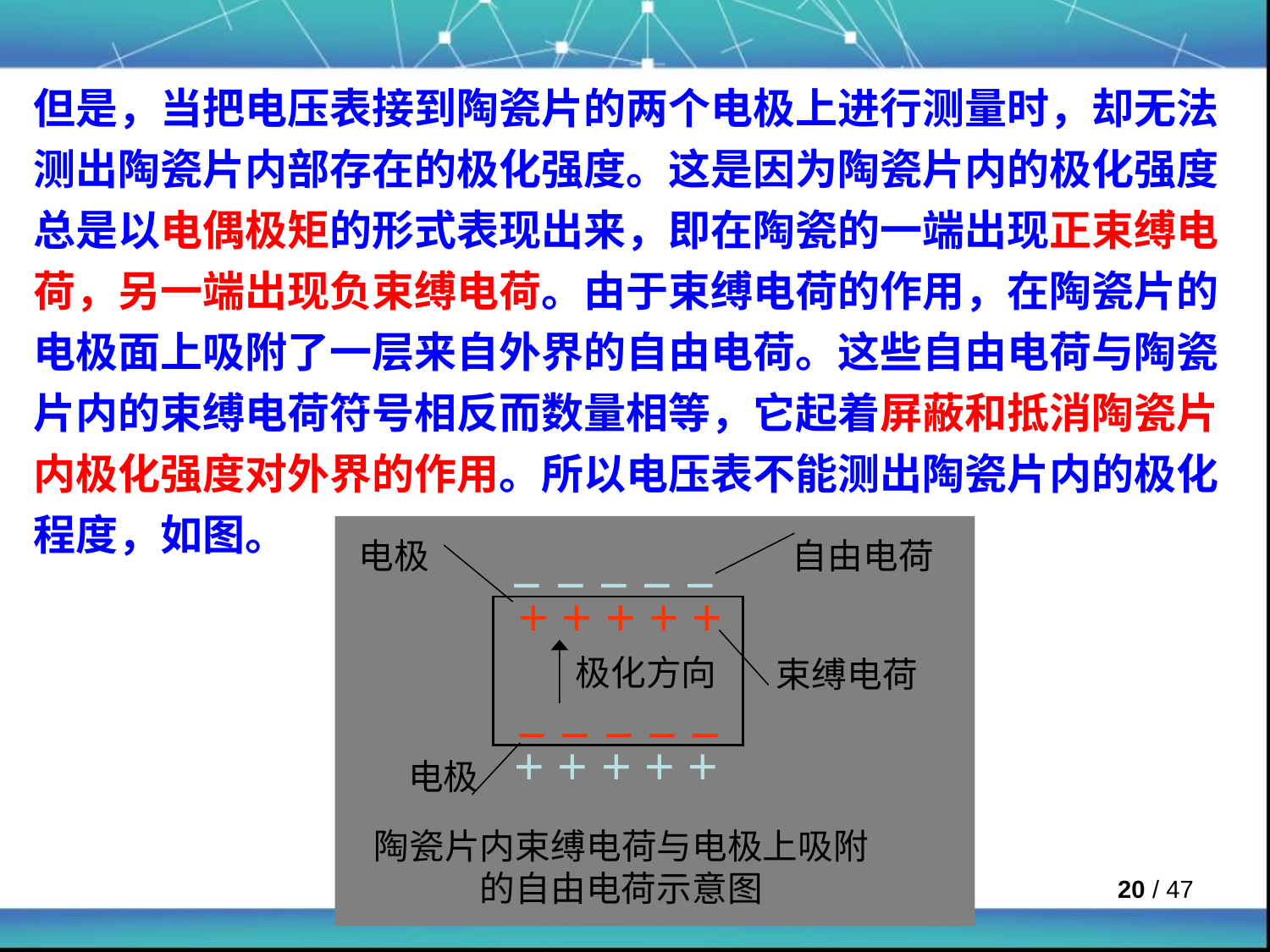

但是，当把电压表接到陶瓷片的两个电极上进行测量时，却无法测出陶瓷片内部存在的极化强度。这是因为陶瓷片内的极化强度总是以电偶极矩的形式表现出来，即在陶瓷的一端出现正束缚电荷，另一端出现负束缚电荷。由于束缚电荷的作用，在陶瓷片的电极面上吸附了一层来自外界的自由电荷。这些自由电荷与陶瓷片内的束缚电荷符号相反而数量相等，它起着屏蔽和抵消陶瓷片内极化强度对外界的作用。所以电压表不能测出陶瓷片内的极化程度，如图。

电极
自由电荷

－ － － － －

＋ ＋ ＋ ＋ ＋

极化方向
束缚电荷
－ － － － －

＋ ＋ ＋ ＋ ＋
电极
陶瓷片内束缚电荷与电极上吸附的自由电荷示意图
20 / 47